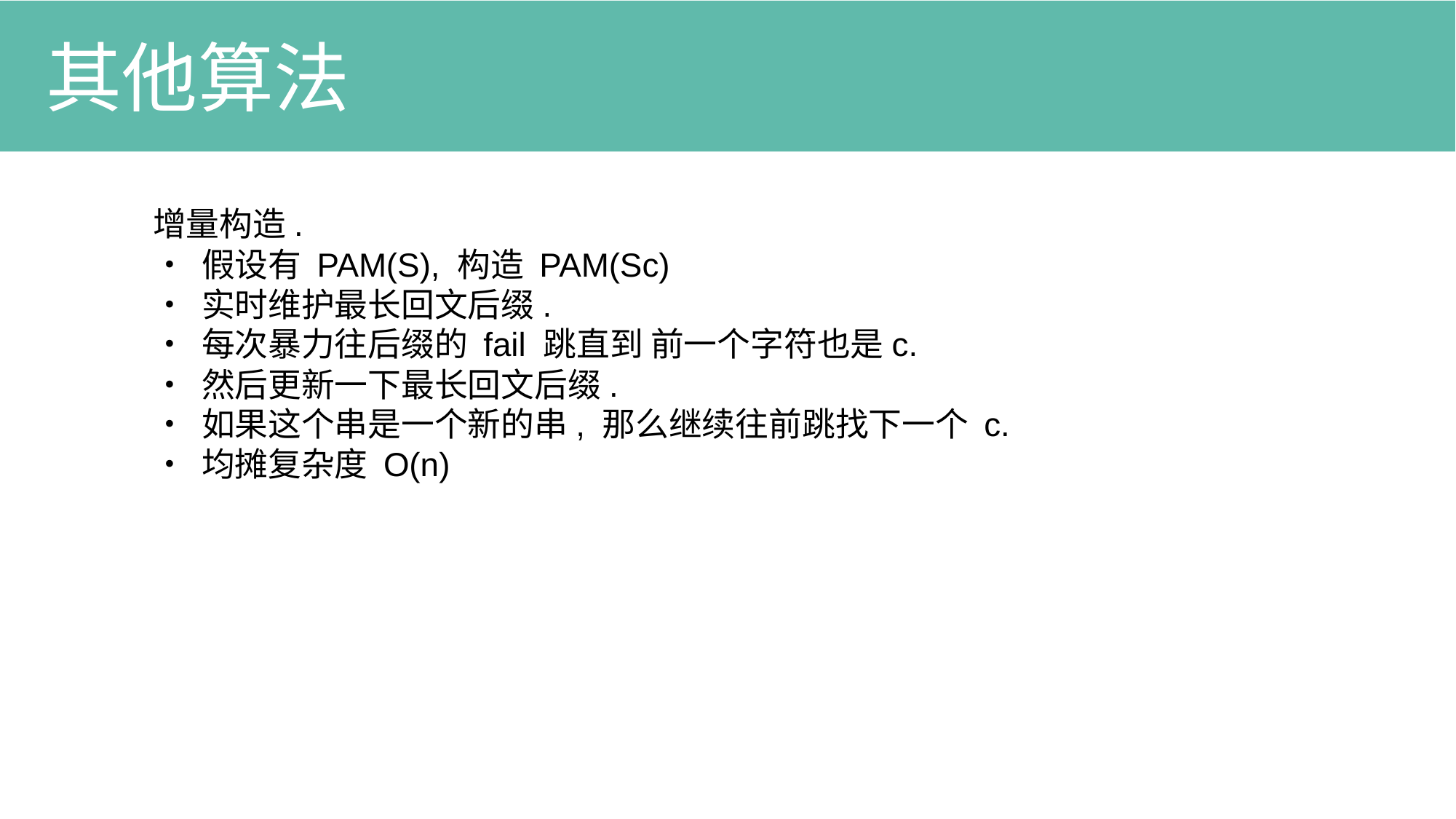

其他算法
增量构造.
• 假设有 PAM(S), 构造 PAM(Sc)
• 实时维护最长回文后缀.
• 每次暴⼒往后缀的 fail 跳直到 前一个字符也是c.
• 然后更新一下最长回文后缀.
• 如果这个串是一个新的串, 那么继续往前跳找下一个 c.
• 均摊复杂度 O(n)